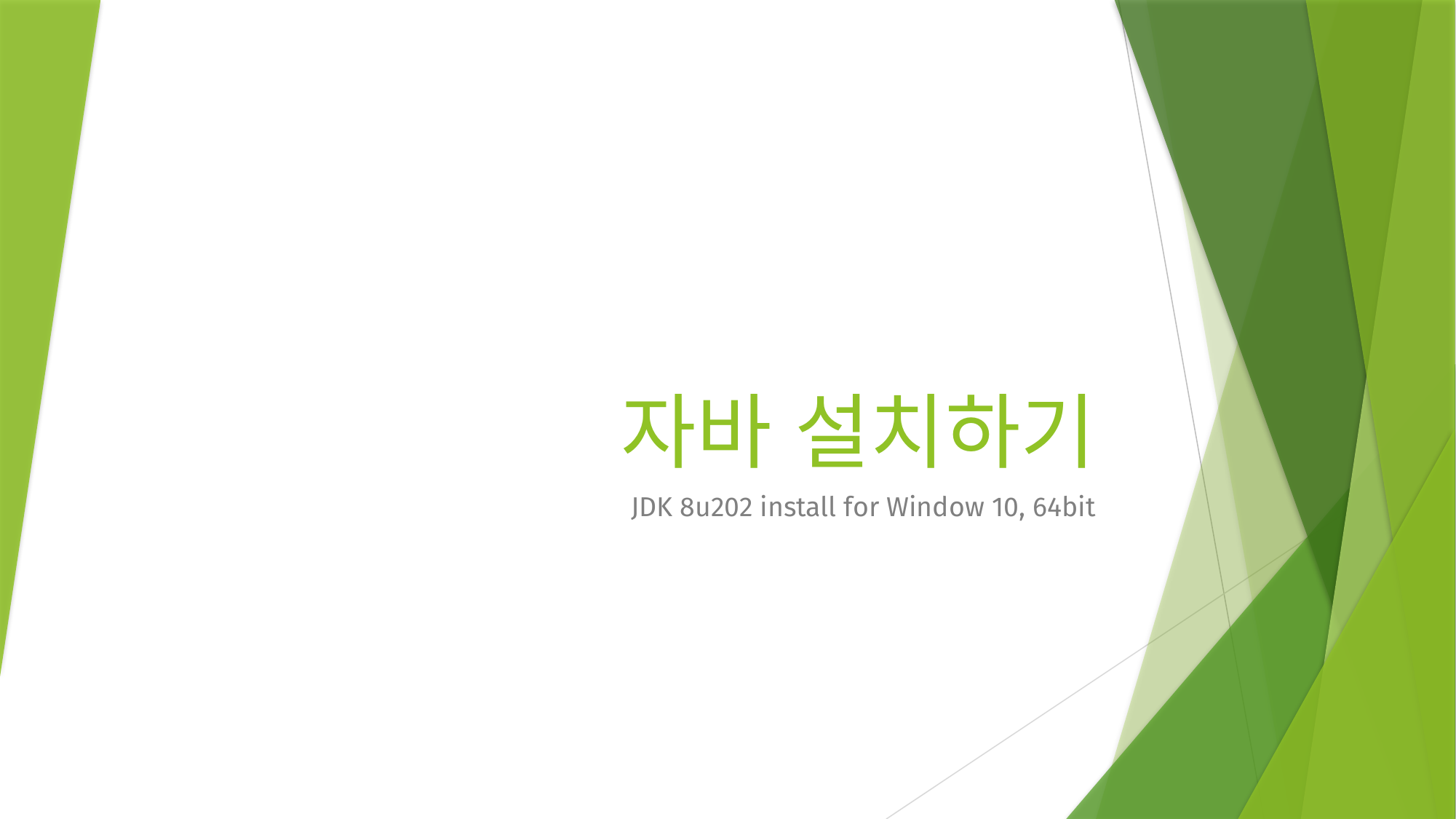

# 자바 설치하기
JDK 8u202 install for Window 10, 64bit